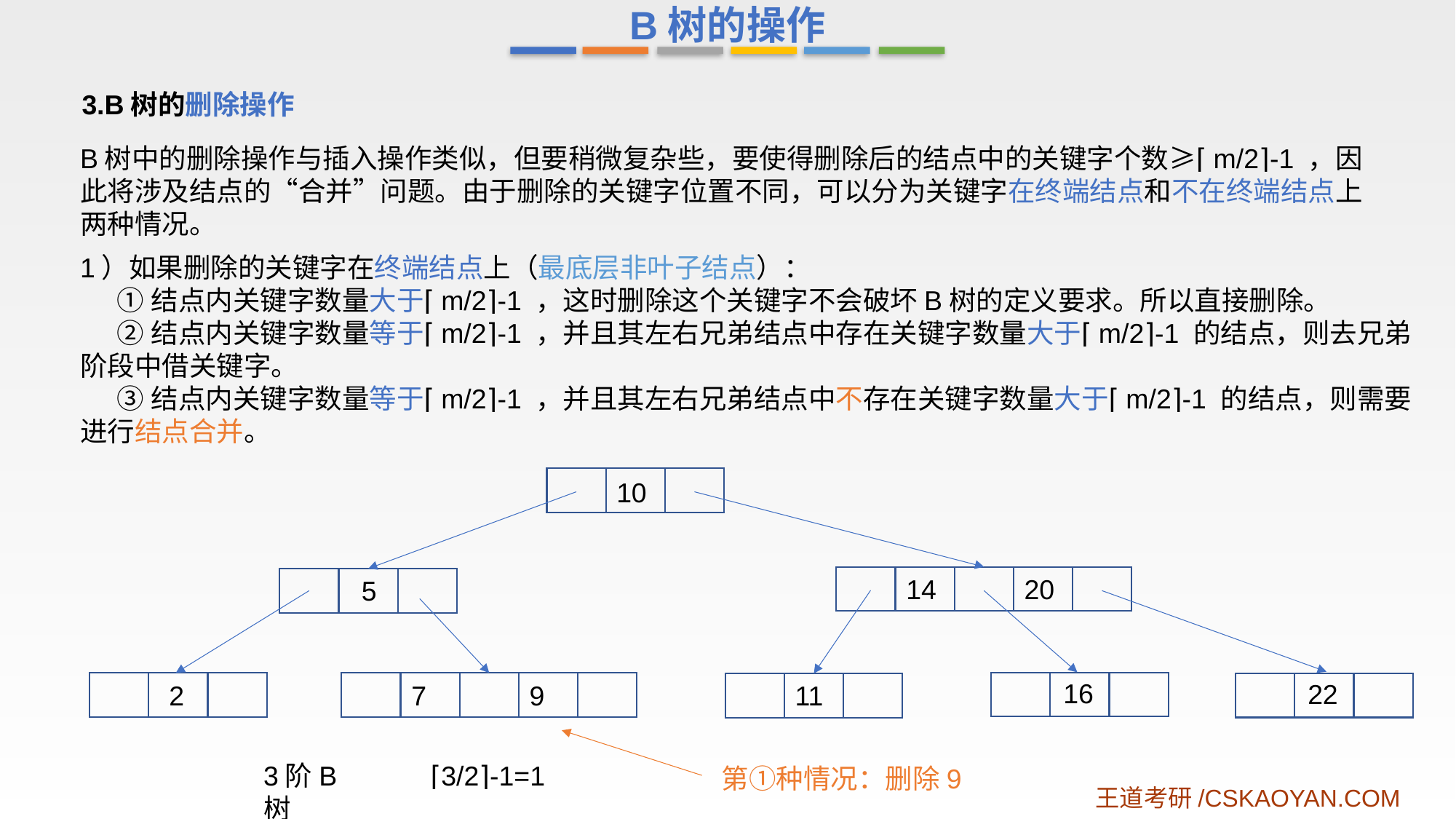

B树的操作

3.B树的删除操作
B树中的删除操作与插入操作类似，但要稍微复杂些，要使得删除后的结点中的关键字个数≥⌈m/2⌉-1 ，因此将涉及结点的“合并”问题。由于删除的关键字位置不同，可以分为关键字在终端结点和不在终端结点上两种情况。
1）如果删除的关键字在终端结点上（最底层非叶子结点）：
      ①结点内关键字数量大于⌈m/2⌉-1 ，这时删除这个关键字不会破坏B树的定义要求。所以直接删除。
      ②结点内关键字数量等于⌈m/2⌉-1 ，并且其左右兄弟结点中存在关键字数量大于⌈m/2⌉-1 的结点，则去兄弟阶段中借关键字。
      ③结点内关键字数量等于⌈m/2⌉-1 ，并且其左右兄弟结点中不存在关键字数量大于⌈m/2⌉-1 的结点，则需要进行结点合并。

10

14

20

5

16
22

2

7

9

11

3阶B树
⌈3/2⌉-1=1
第①种情况：删除9
王道考研/CSKAOYAN.COM